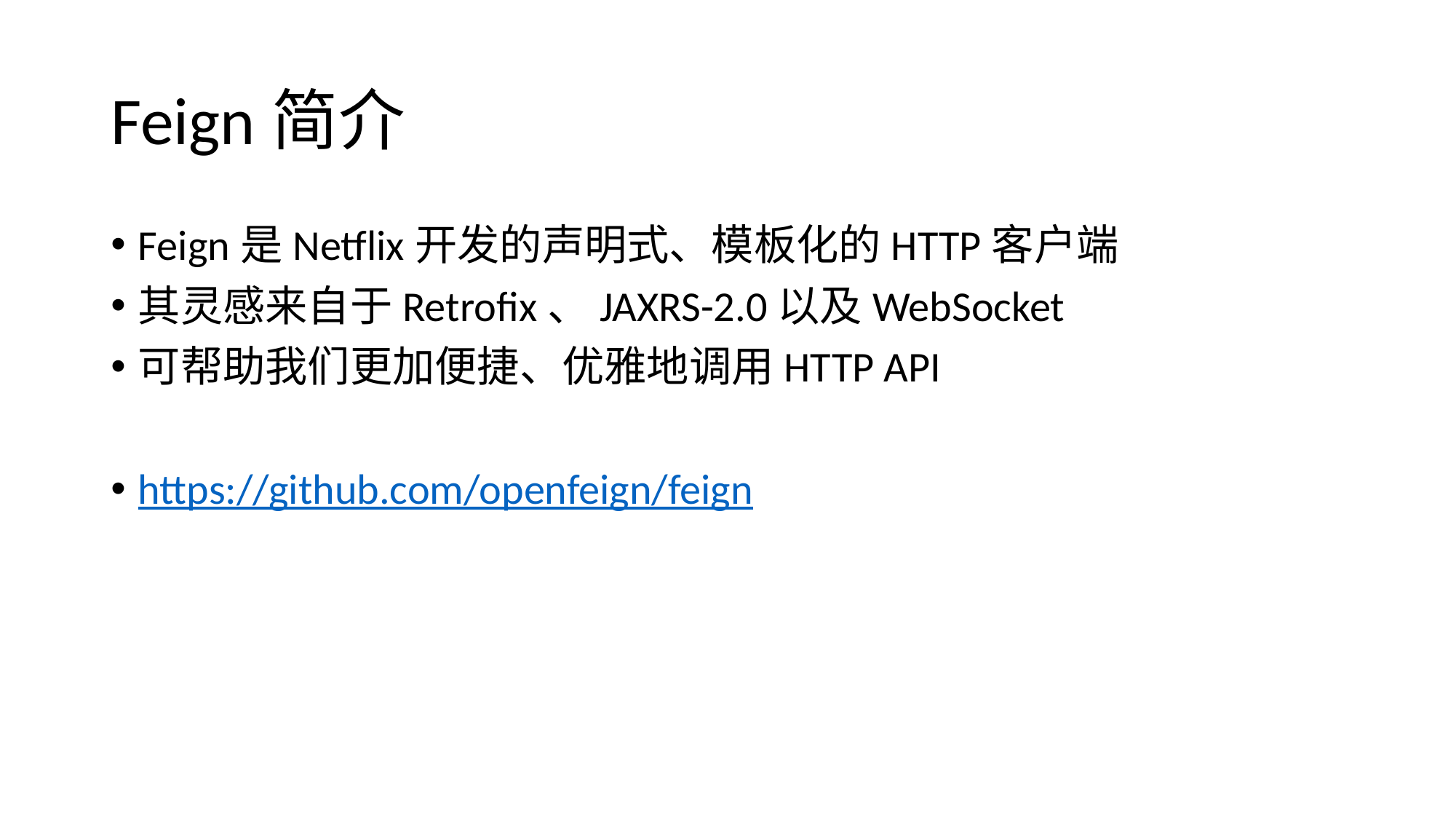

# Feign简介
Feign是Netflix开发的声明式、模板化的HTTP客户端
其灵感来自于Retrofix、JAXRS-2.0以及WebSocket
可帮助我们更加便捷、优雅地调用HTTP API

https://github.com/openfeign/feign